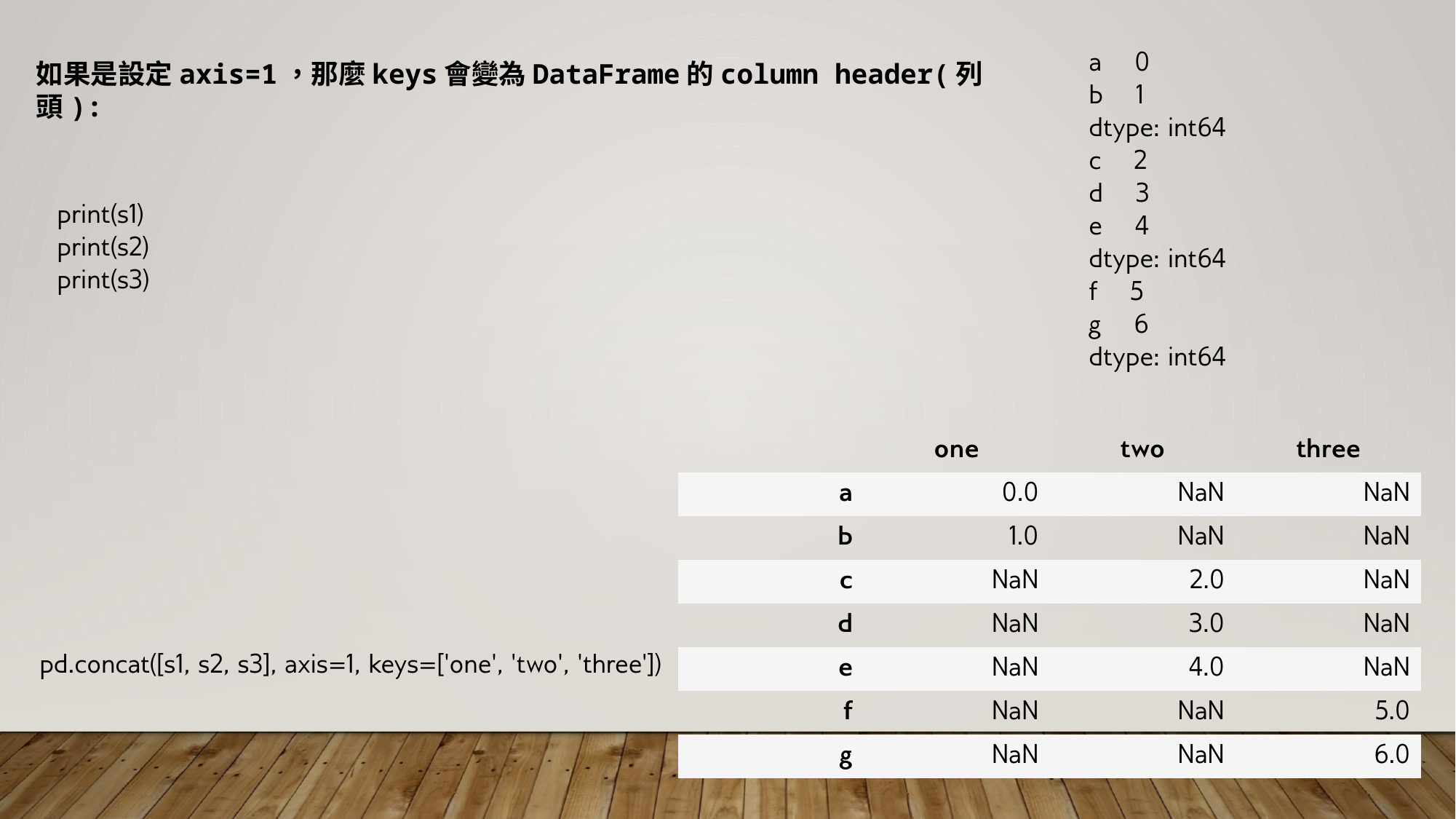

a    0
b    1
dtype: int64
c    2
d    3
e    4
dtype: int64
f    5
g    6
dtype: int64
如果是設定axis=1，那麼keys會變為DataFrame的column header(列頭):
print(s1)
print(s2)
print(s3)
|  | one | two | three |
| --- | --- | --- | --- |
| a | 0.0 | NaN | NaN |
| b | 1.0 | NaN | NaN |
| c | NaN | 2.0 | NaN |
| d | NaN | 3.0 | NaN |
| e | NaN | 4.0 | NaN |
| f | NaN | NaN | 5.0 |
| g | NaN | NaN | 6.0 |
pd.concat([s1, s2, s3], axis=1, keys=['one', 'two', 'three'])